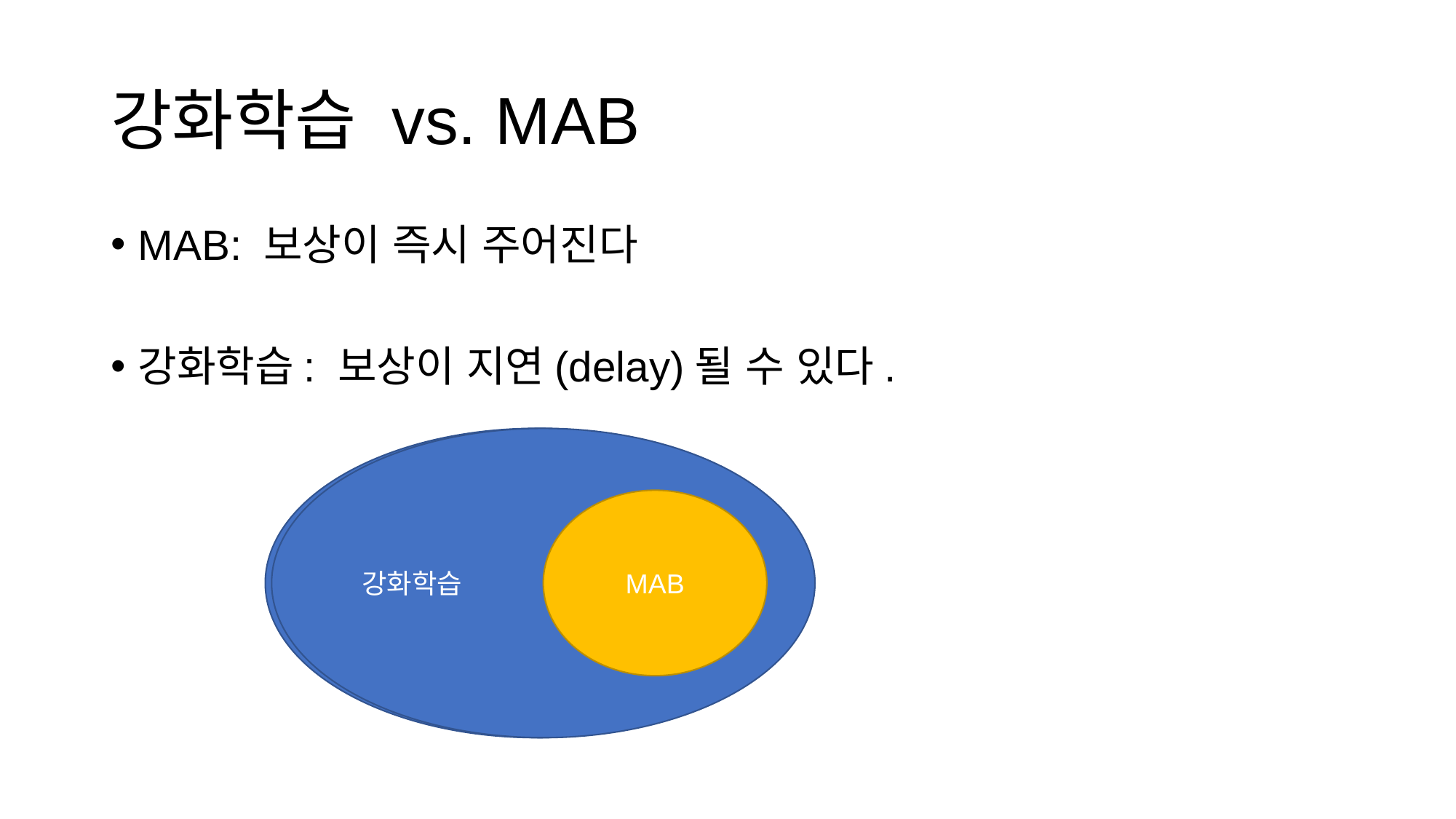

# 강화학습 vs. MAB
MAB: 보상이 즉시 주어진다

강화학습: 보상이 지연(delay)될 수 있다.

강화학습
MAB